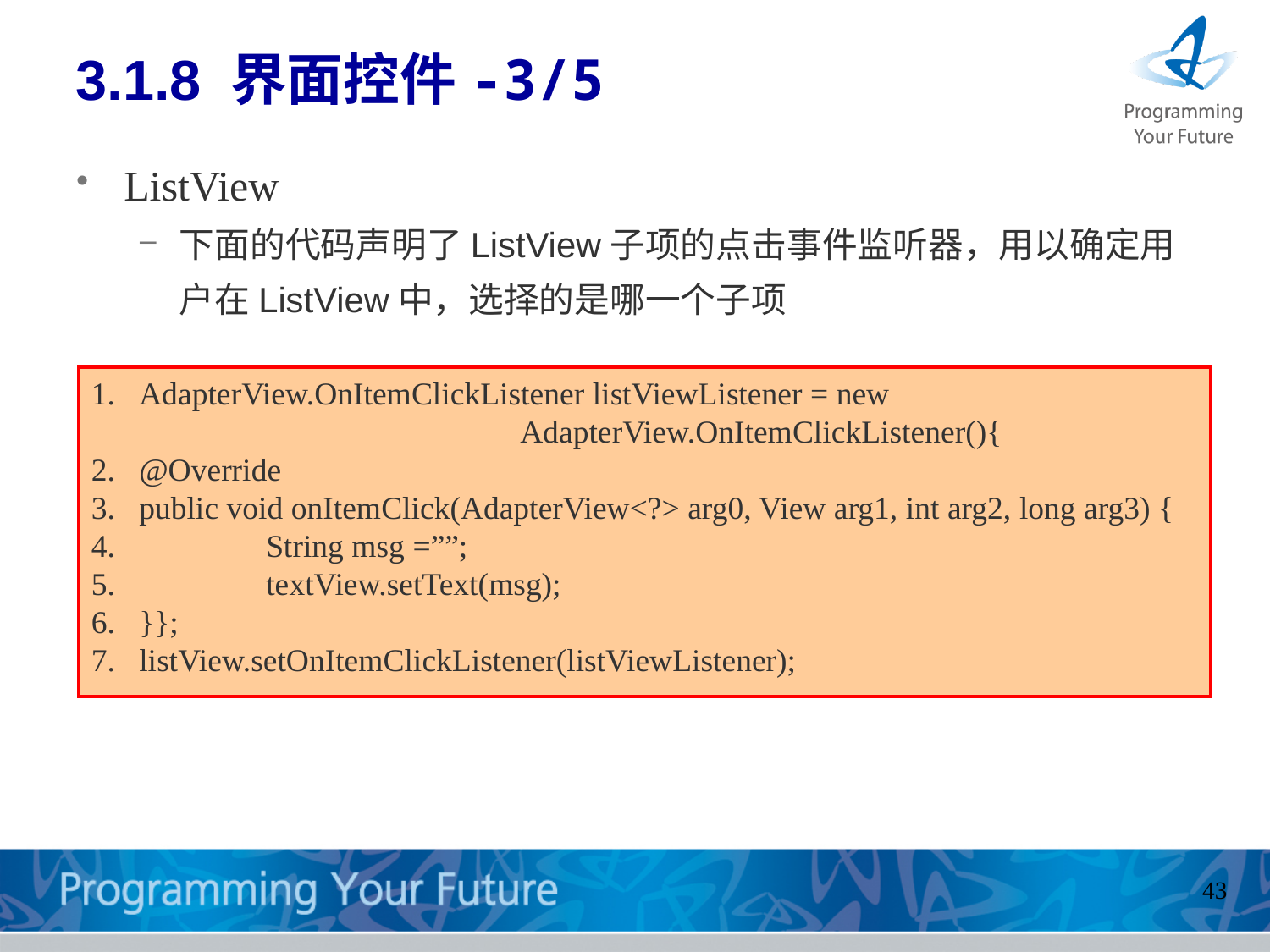

3.1.8 界面控件-3/5
ListView
下面的代码声明了ListView子项的点击事件监听器，用以确定用户在ListView中，选择的是哪一个子项

AdapterView.OnItemClickListener listViewListener = new
			AdapterView.OnItemClickListener(){
@Override
public void onItemClick(AdapterView<?> arg0, View arg1, int arg2, long arg3) {
	String msg =””;
	textView.setText(msg);
}};
listView.setOnItemClickListener(listViewListener);